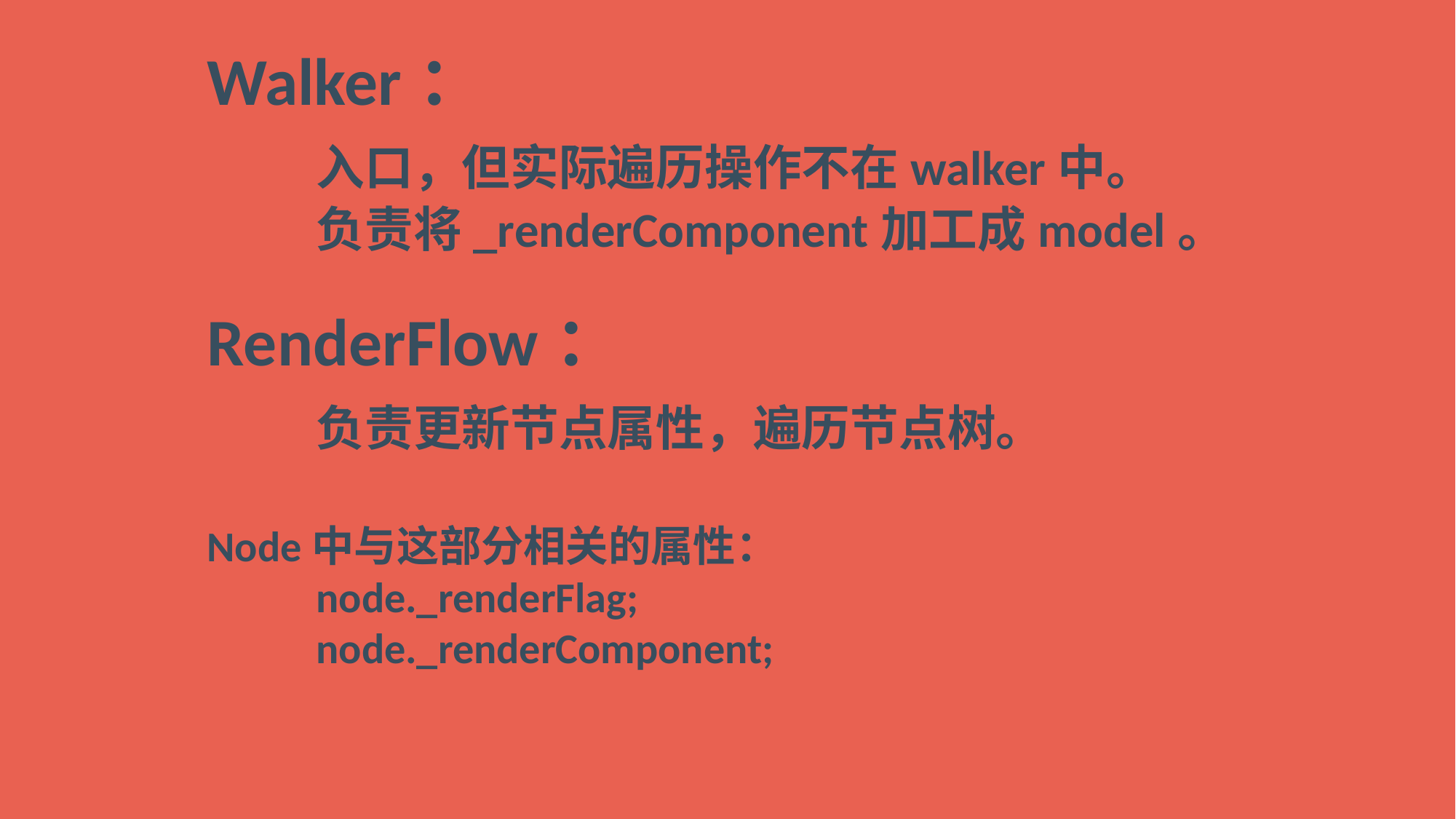

Walker：
	入口，但实际遍历操作不在walker中。
	负责将_renderComponent加工成model。
RenderFlow：
	负责更新节点属性，遍历节点树。
Node中与这部分相关的属性：
	node._renderFlag;
	node._renderComponent;